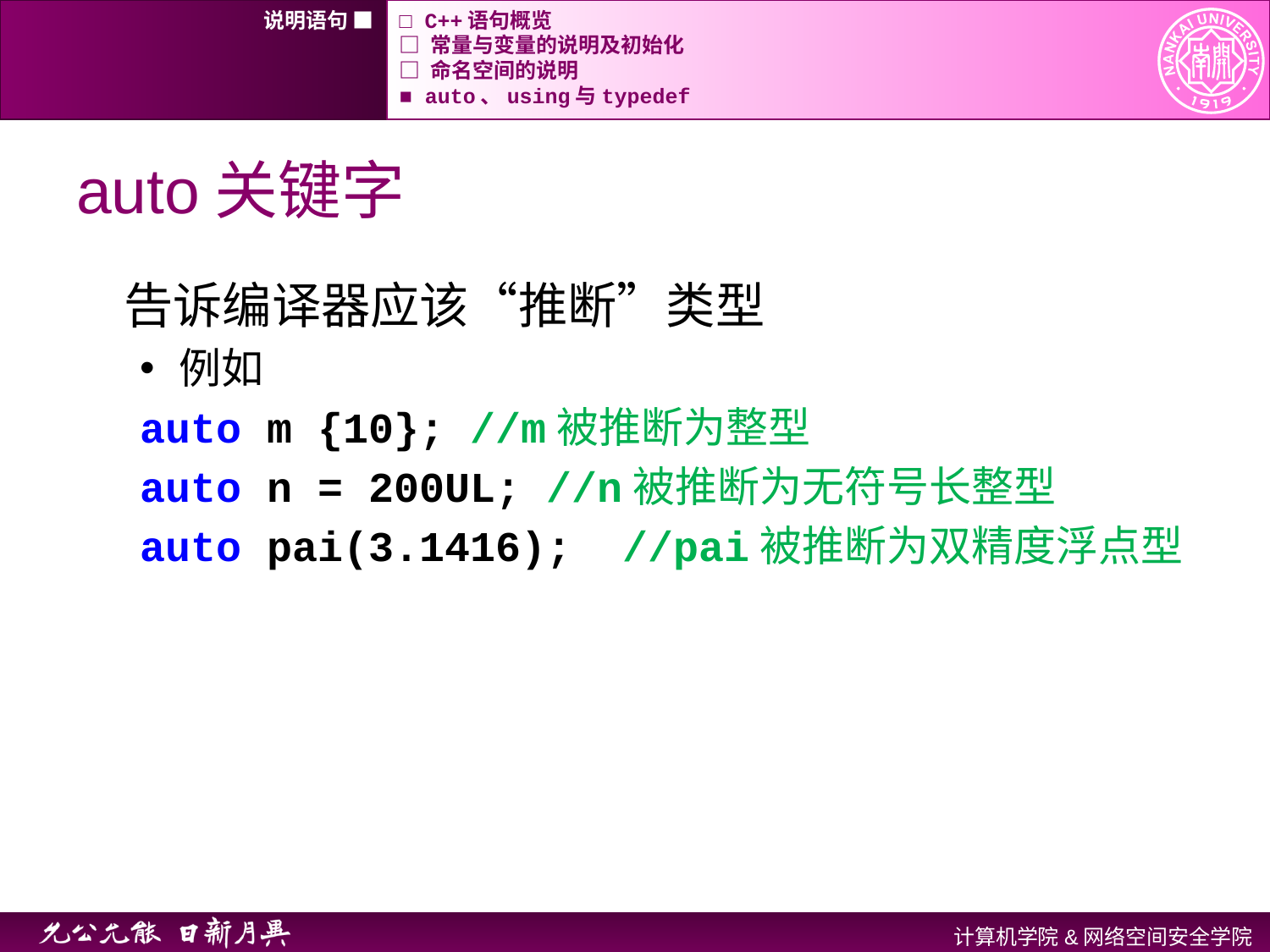

说明语句 ■
□ C++语句概览
□ 常量与变量的说明及初始化
□ 命名空间的说明
■ auto、using与typedef
# auto关键字
告诉编译器应该“推断”类型
例如
auto m {10}; //m被推断为整型
auto n = 200UL; //n被推断为无符号长整型
auto pai(3.1416);  //pai被推断为双精度浮点型